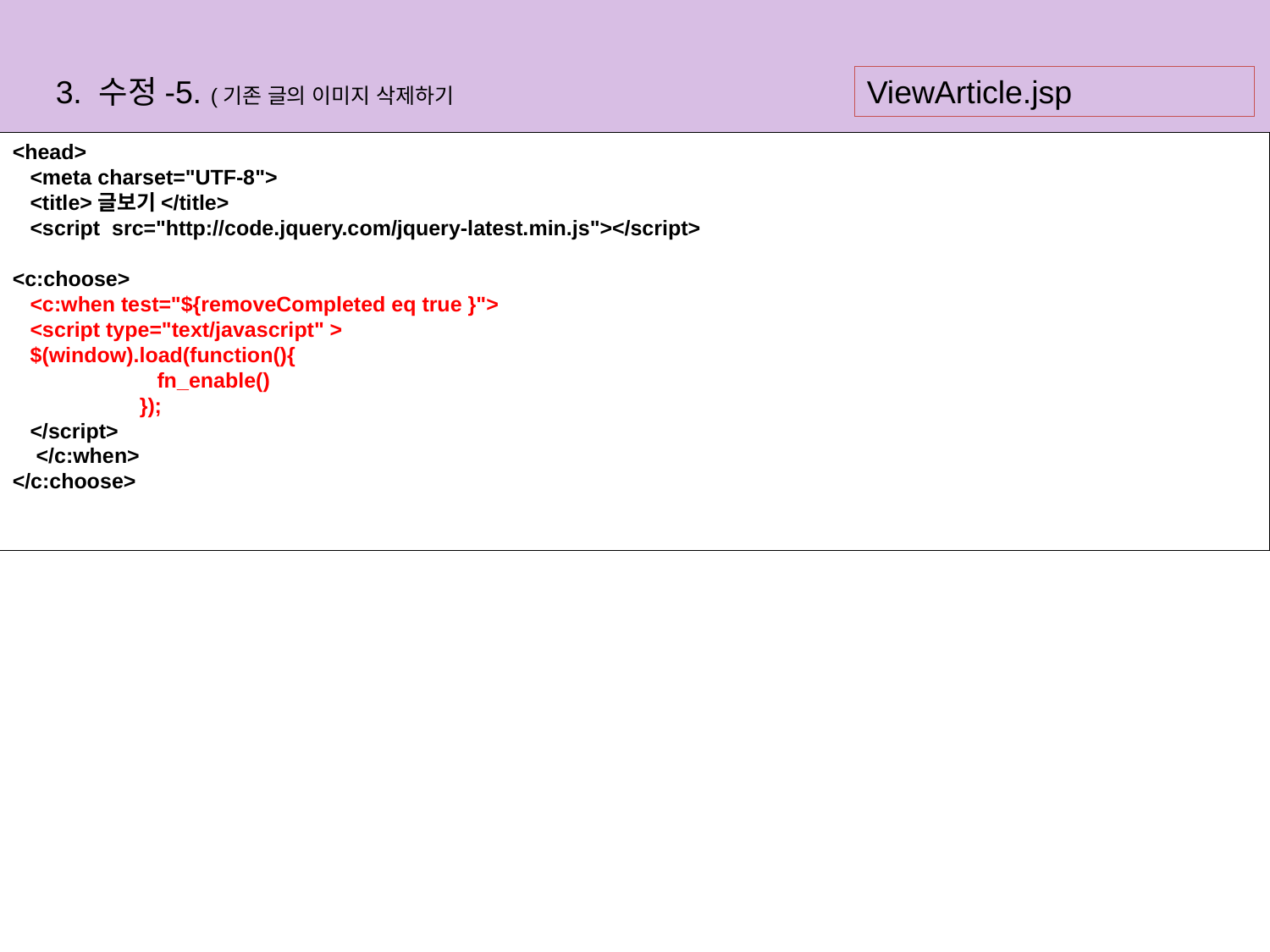

ViewArticle.jsp
3. 수정-5. (기존 글의 이미지 삭제하기
<head>
   <meta charset="UTF-8">
   <title>글보기</title>
   <script  src="http://code.jquery.com/jquery-latest.min.js"></script>

<c:choose>
   <c:when test="${removeCompleted eq true }">
   <script type="text/javascript" >
   $(window).load(function(){
	   fn_enable()
	});
   </script>
    </c:when>
</c:choose>